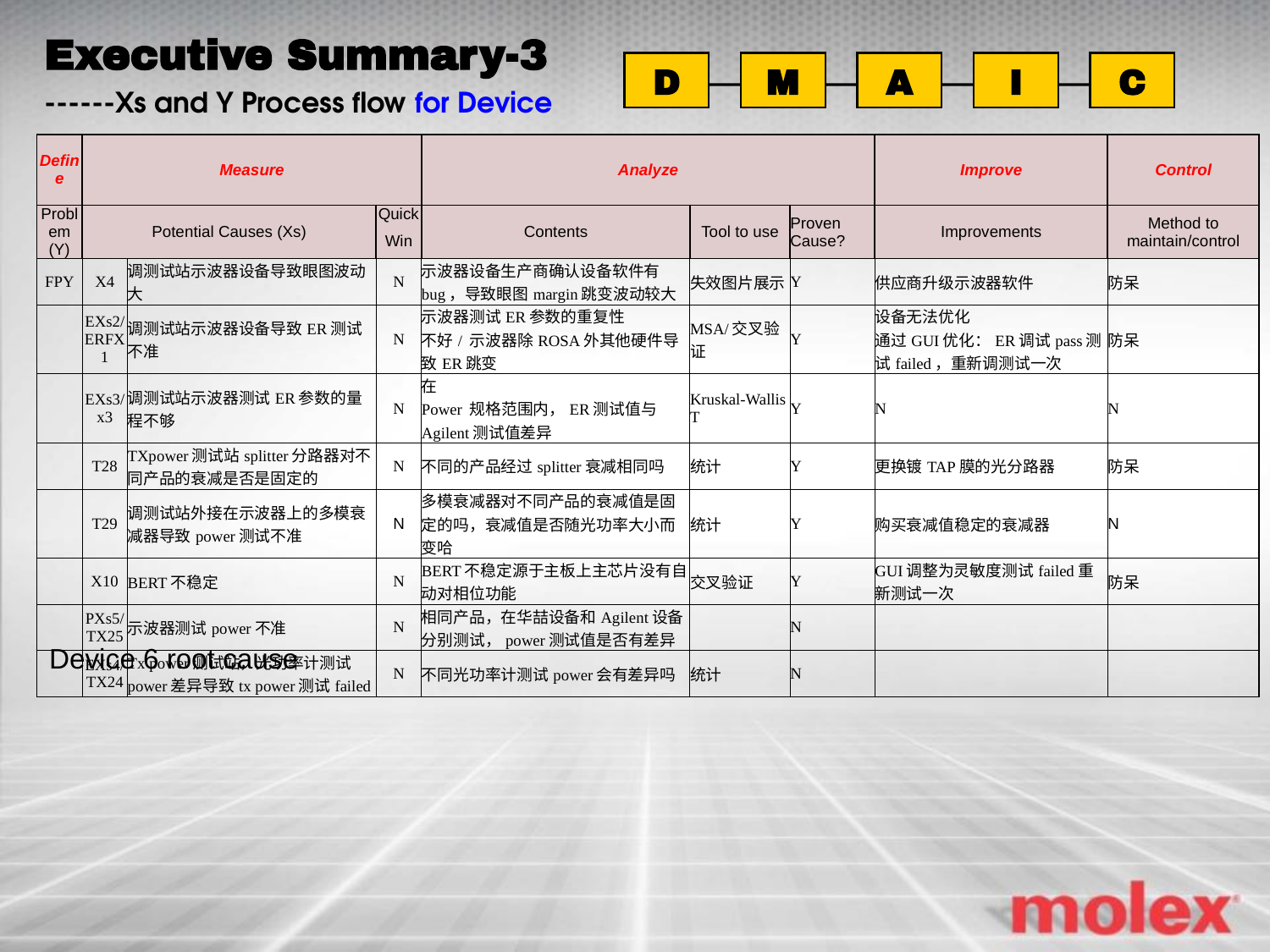

Executive Summary-3
------Xs and Y Process flow for Device
| Define | Measure |  |  | Analyze |  |  | Improve | Control |
| --- | --- | --- | --- | --- | --- | --- | --- | --- |
| Problem (Y) | Potential Causes (Xs) |  | Quick | Contents | Tool to use | Proven Cause? | Improvements | Method to maintain/control |
|  |  |  | Win |  |  |  |  |  |
| FPY | X4 | 调测试站示波器设备导致眼图波动大 | N | 示波器设备生产商确认设备软件有bug，导致眼图margin跳变波动较大 | 失效图片展示 | Y | 供应商升级示波器软件 | 防呆 |
|  | EXs2/ERFX1 | 调测试站示波器设备导致ER测试不准 | N | 示波器测试ER参数的重复性 不好/ 示波器除ROSA外其他硬件导致ER跳变 | MSA/交叉验证 | Y | 设备无法优化 通过GUI优化：ER调试pass测试failed，重新调测试一次 | 防呆 |
|  | EXs3/x3 | 调测试站示波器测试ER参数的量程不够 | N | 在 Power 规格范围内，ER测试值与Agilent测试值差异 | Kruskal-Wallis T | Y | N | N |
|  | T28 | TXpower测试站splitter分路器对不同产品的衰减是否是固定的 | N | 不同的产品经过splitter衰减相同吗 | 统计 | Y | 更换镀TAP膜的光分路器 | 防呆 |
|  | T29 | 调测试站外接在示波器上的多模衰减器导致power测试不准 | N | 多模衰减器对不同产品的衰减值是固定的吗，衰减值是否随光功率大小而变哈 | 统计 | Y | 购买衰减值稳定的衰减器 | N |
|  | X10 | BERT不稳定 | N | BERT不稳定源于主板上主芯片没有自动对相位功能 | 交叉验证 | Y | GUI调整为灵敏度测试failed重新测试一次 | 防呆 |
|  | PXs5/TX25 | 示波器测试power不准 | N | 相同产品，在华喆设备和Agilent设备分别测试，power测试值是否有差异 |  | N |  |  |
|  | EXs4/TX24 | Tx power测试站，光功率计测试power差异导致tx power测试failed | N | 不同光功率计测试power会有差异吗 | 统计 | N |  |  |
Device 6 root cause